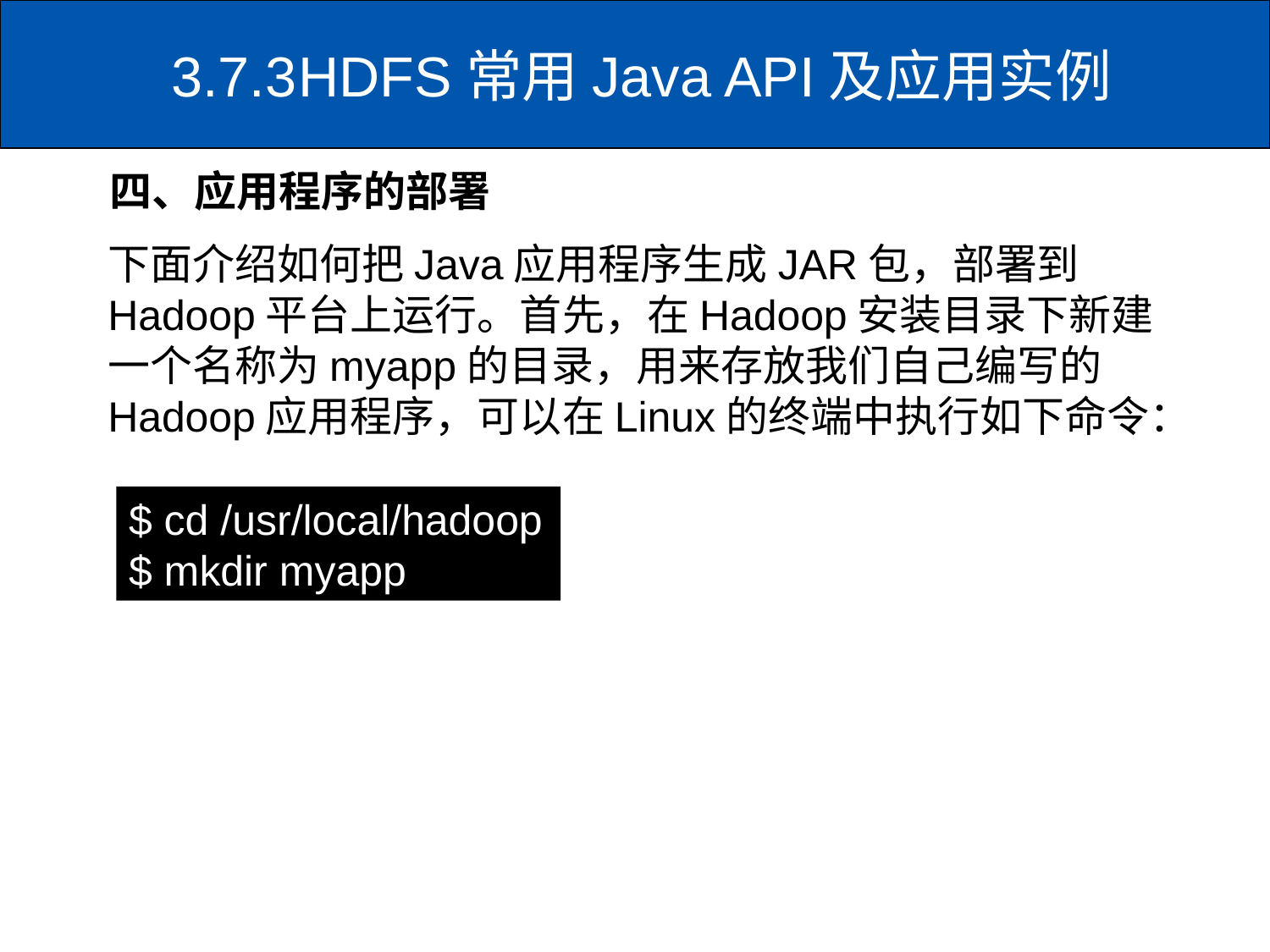

# 3.7.3	HDFS常用Java API及应用实例
四、应用程序的部署
下面介绍如何把Java应用程序生成JAR包，部署到Hadoop平台上运行。首先，在Hadoop安装目录下新建一个名称为myapp的目录，用来存放我们自己编写的Hadoop应用程序，可以在Linux的终端中执行如下命令：
$ cd /usr/local/hadoop
$ mkdir myapp